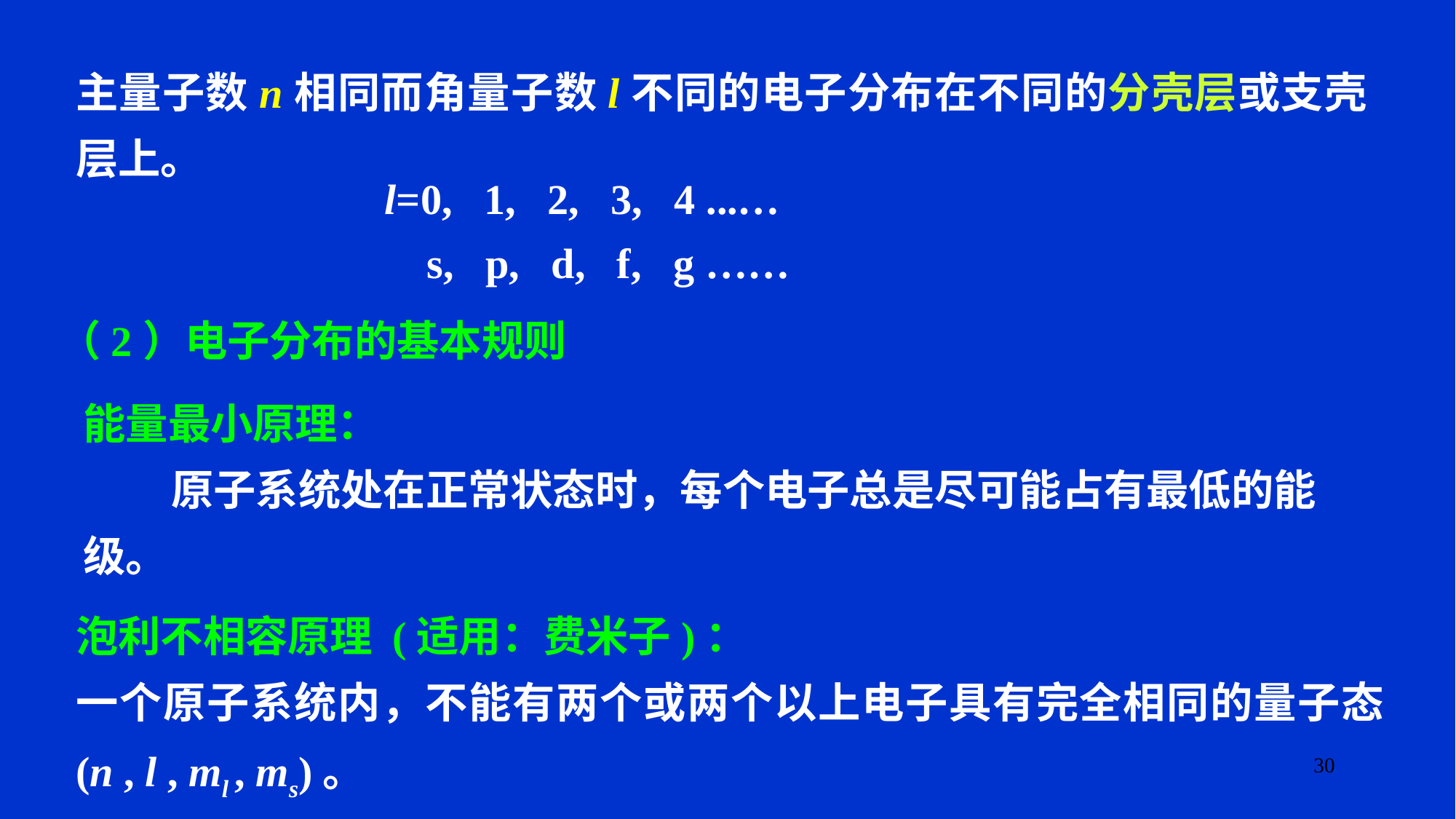

主量子数n相同而角量子数l不同的电子分布在不同的分壳层或支壳层上。
                l=0,   1,   2,   3,   4 ...…
                    s,   p,   d,   f,   g ……
（2）电子分布的基本规则
能量最小原理：
        原子系统处在正常状态时，每个电子总是尽可能占有最低的能级。
泡利不相容原理 (适用：费米子)：
一个原子系统内，不能有两个或两个以上电子具有完全相同的量子态(n , l , ml , ms)。
30